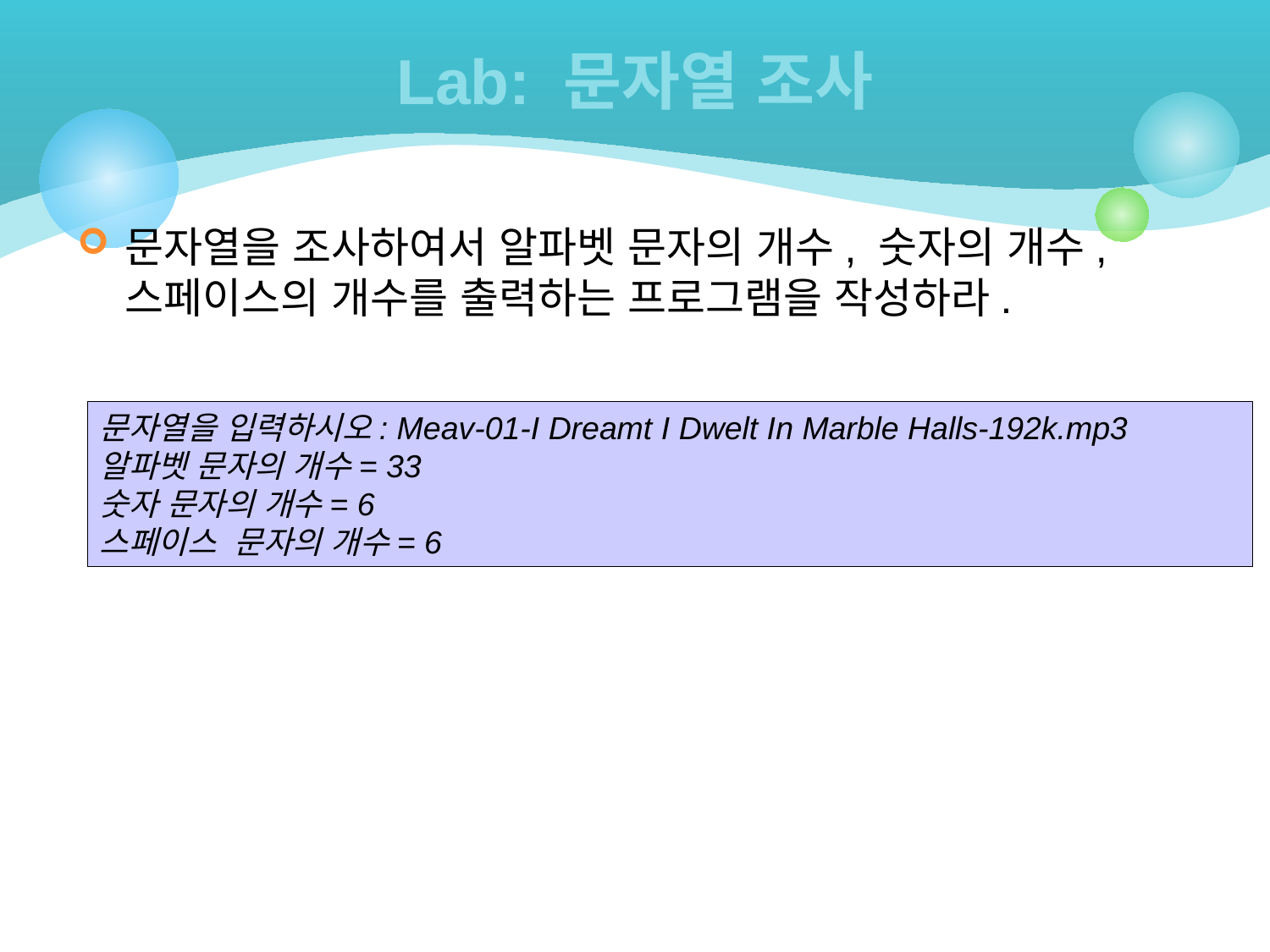

# Lab: 문자열 조사
문자열을 조사하여서 알파벳 문자의 개수, 숫자의 개수, 스페이스의 개수를 출력하는 프로그램을 작성하라.
문자열을 입력하시오: Meav-01-I Dreamt I Dwelt In Marble Halls-192k.mp3
알파벳 문자의 개수= 33
숫자 문자의 개수= 6
스페이스  문자의 개수= 6